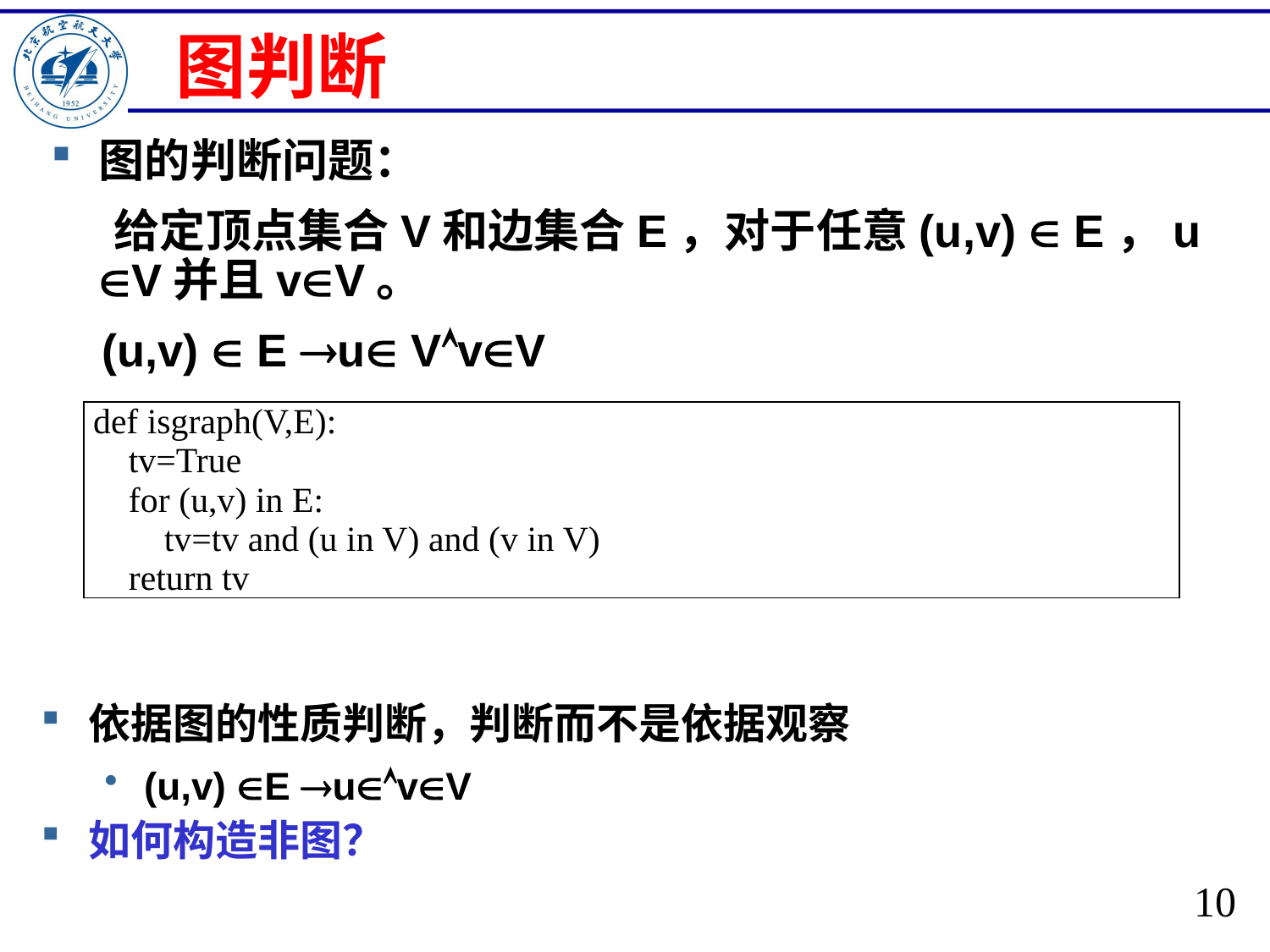

# 图判断
图的判断问题：
     给定顶点集合V和边集合E，对于任意(u,v) ∈ E，u ∈V并且v∈V。
    (u,v) ∈ E →u∈ V∧v∈V
| def isgraph(V,E): tv=True for (u,v) in E: tv=tv and (u in V) and (v in V) return tv |
| --- |
依据图的性质判断，判断而不是依据观察
(u,v) ∈E →u∈∧v∈V
如何构造非图？